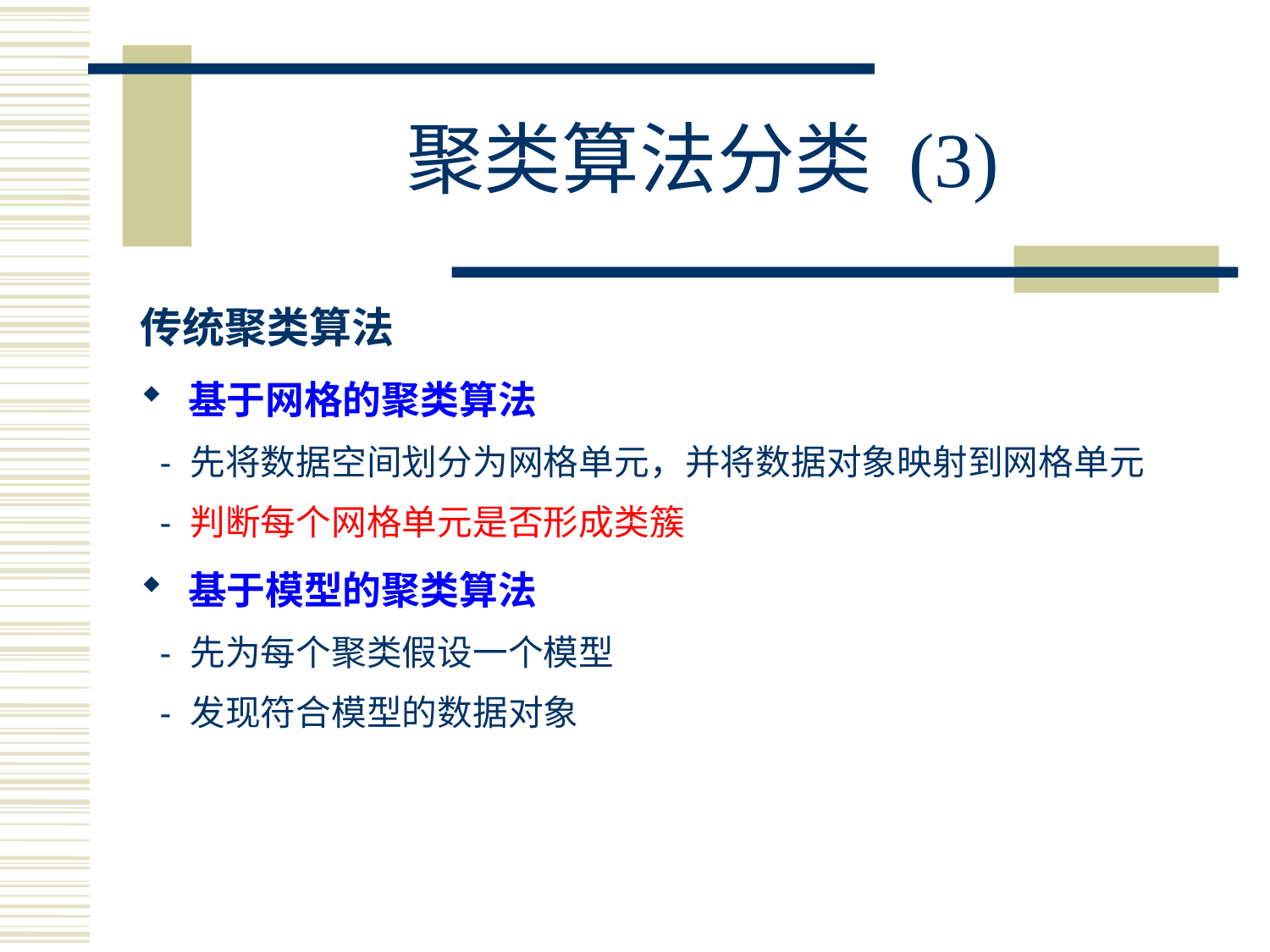

# 聚类算法分类 (3)
传统聚类算法
基于网格的聚类算法
  - 先将数据空间划分为网格单元，并将数据对象映射到网格单元
  - 判断每个网格单元是否形成类簇
基于模型的聚类算法
  - 先为每个聚类假设一个模型
  - 发现符合模型的数据对象